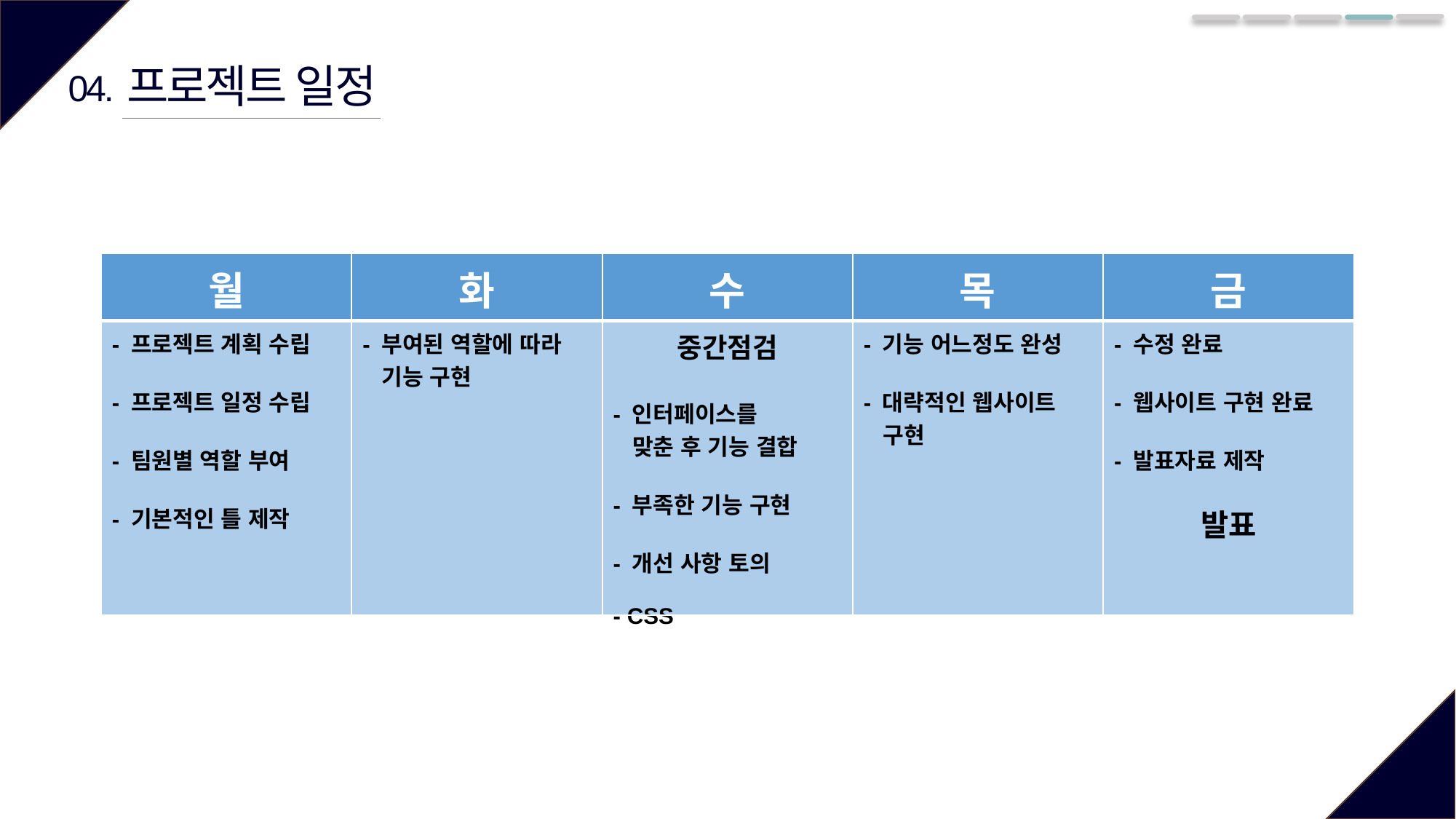

프로젝트 일정
04.
| 월 | 화 | 수 | 목 | 금 |
| --- | --- | --- | --- | --- |
| - 프로젝트 계획 수립 - 프로젝트 일정 수립 - 팀원별 역할 부여 - 기본적인 틀 제작 | - 부여된 역할에 따라 기능 구현 | 중간점검 - 인터페이스를 맞춘 후 기능 결합 - 부족한 기능 구현 - 개선 사항 토의 - CSS | - 기능 어느정도 완성 - 대략적인 웹사이트 구현 | - 수정 완료 - 웹사이트 구현 완료 - 발표자료 제작 발표 |